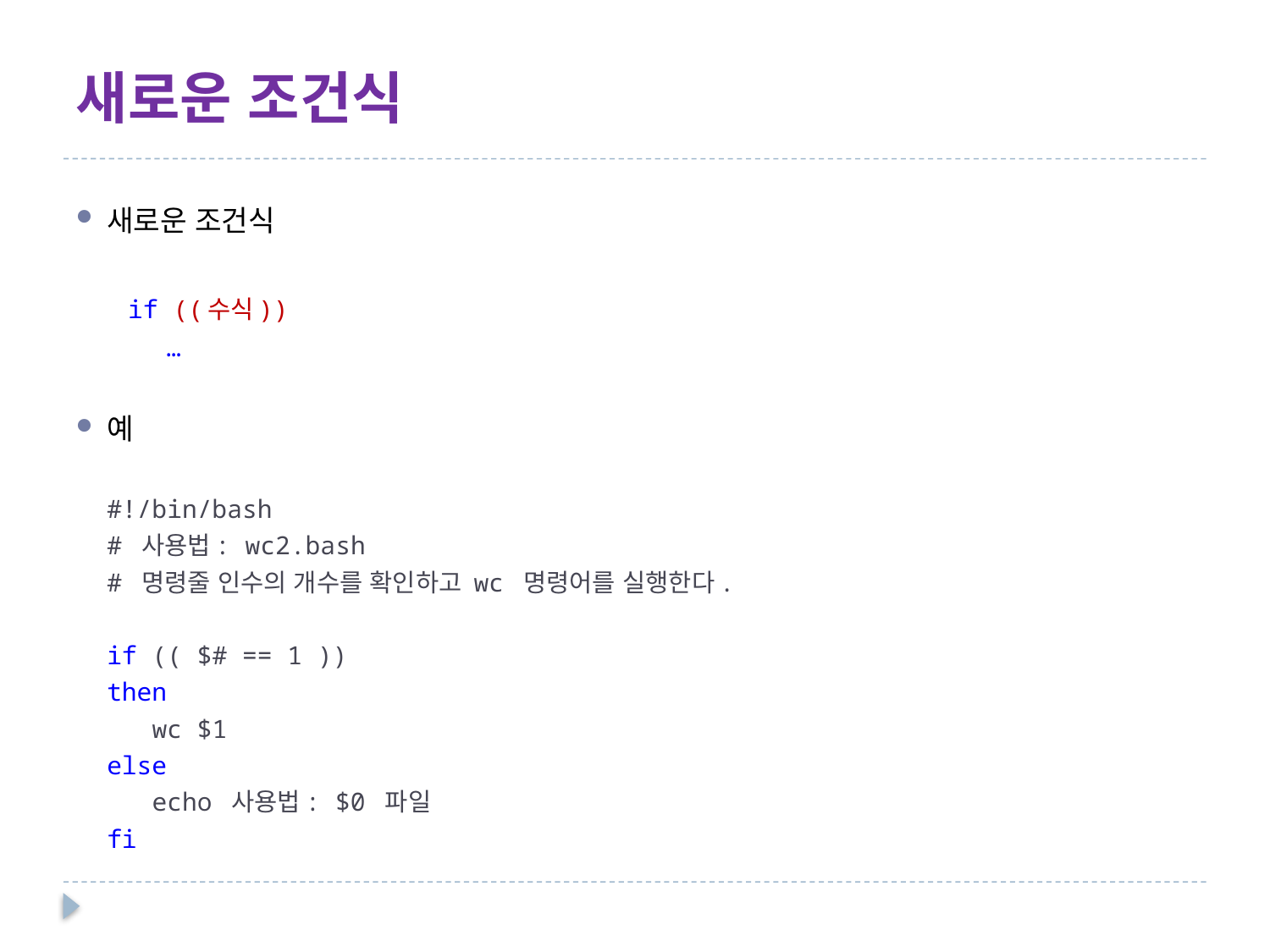

# 새로운 조건식
새로운 조건식

   if ((수식))
      …

예

#!/bin/bash
# 사용법: wc2.bash
# 명령줄 인수의 개수를 확인하고 wc 명령어를 실행한다.

if (( $# == 1 ))
then
   wc $1
else
   echo 사용법: $0 파일
fi